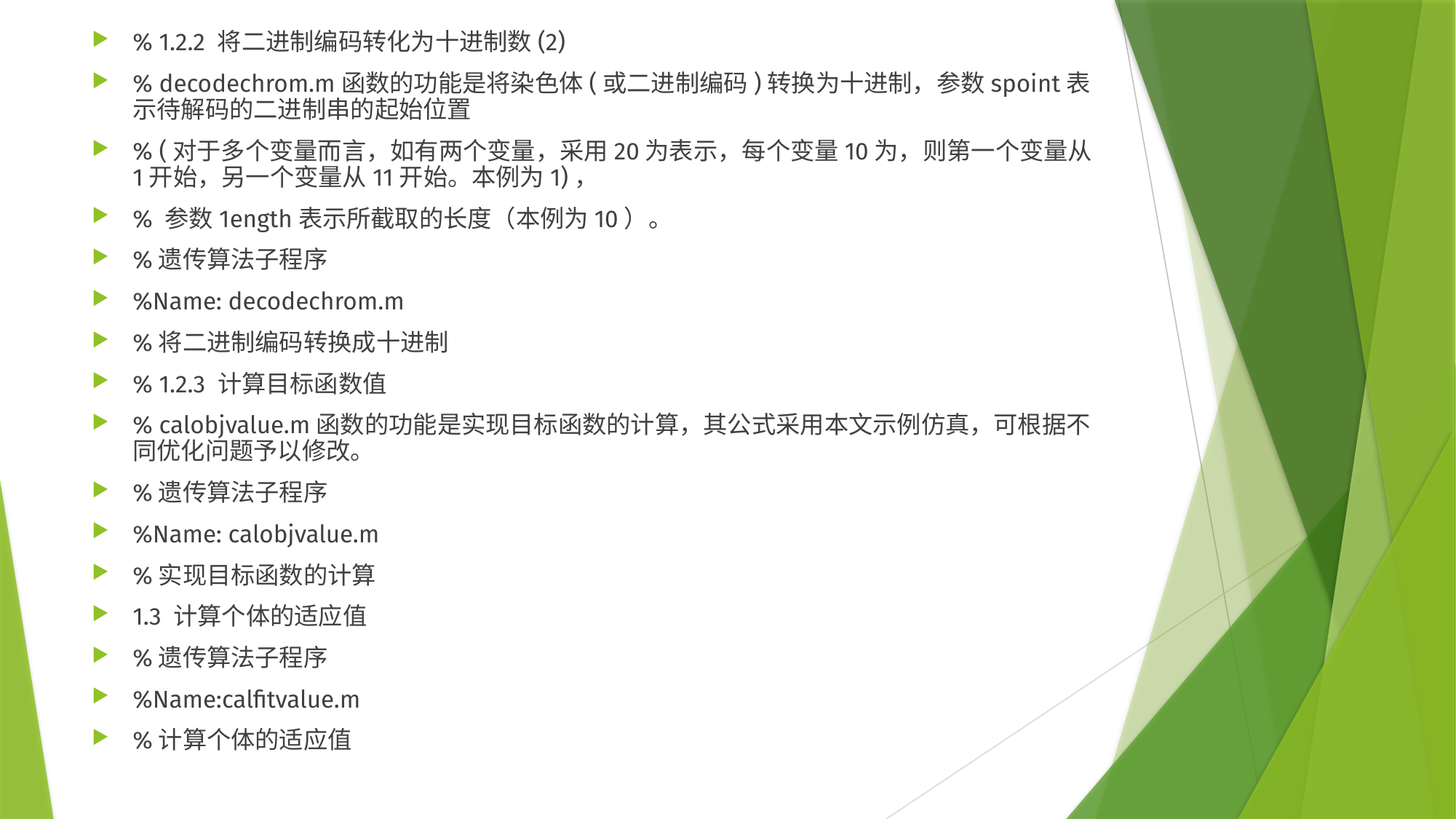

% 1.2.2 将二进制编码转化为十进制数(2)
% decodechrom.m函数的功能是将染色体(或二进制编码)转换为十进制，参数spoint表示待解码的二进制串的起始位置
% (对于多个变量而言，如有两个变量，采用20为表示，每个变量10为，则第一个变量从1开始，另一个变量从11开始。本例为1)，
% 参数1ength表示所截取的长度（本例为10）。
%遗传算法子程序
%Name: decodechrom.m
%将二进制编码转换成十进制
% 1.2.3 计算目标函数值
% calobjvalue.m函数的功能是实现目标函数的计算，其公式采用本文示例仿真，可根据不同优化问题予以修改。
%遗传算法子程序
%Name: calobjvalue.m
%实现目标函数的计算
1.3 计算个体的适应值
%遗传算法子程序
%Name:calfitvalue.m
%计算个体的适应值